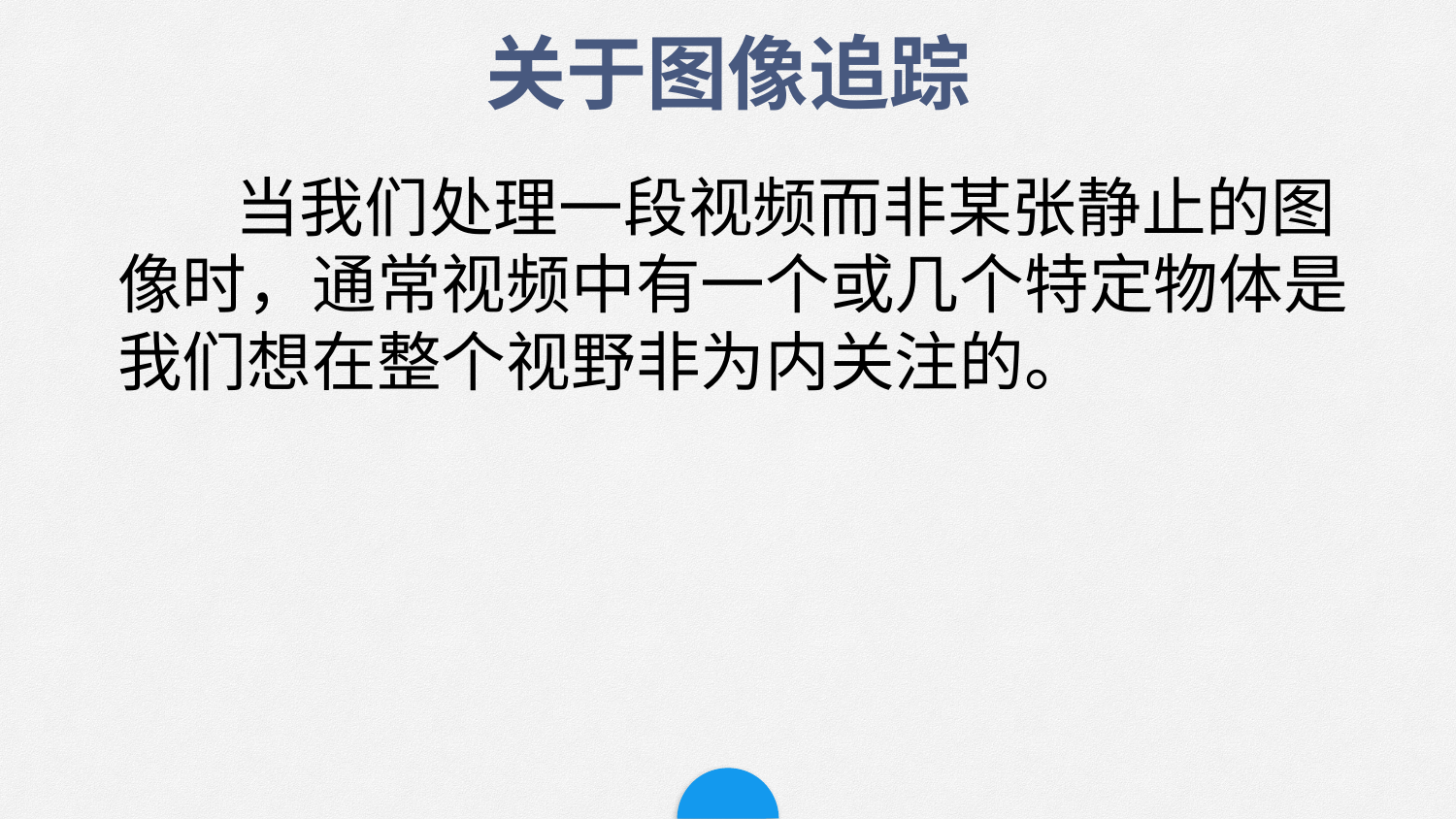

关于图像追踪

       当我们处理一段视频而非某张静止的图像时，通常视频中有一个或几个特定物体是我们想在整个视野非为内关注的。
3